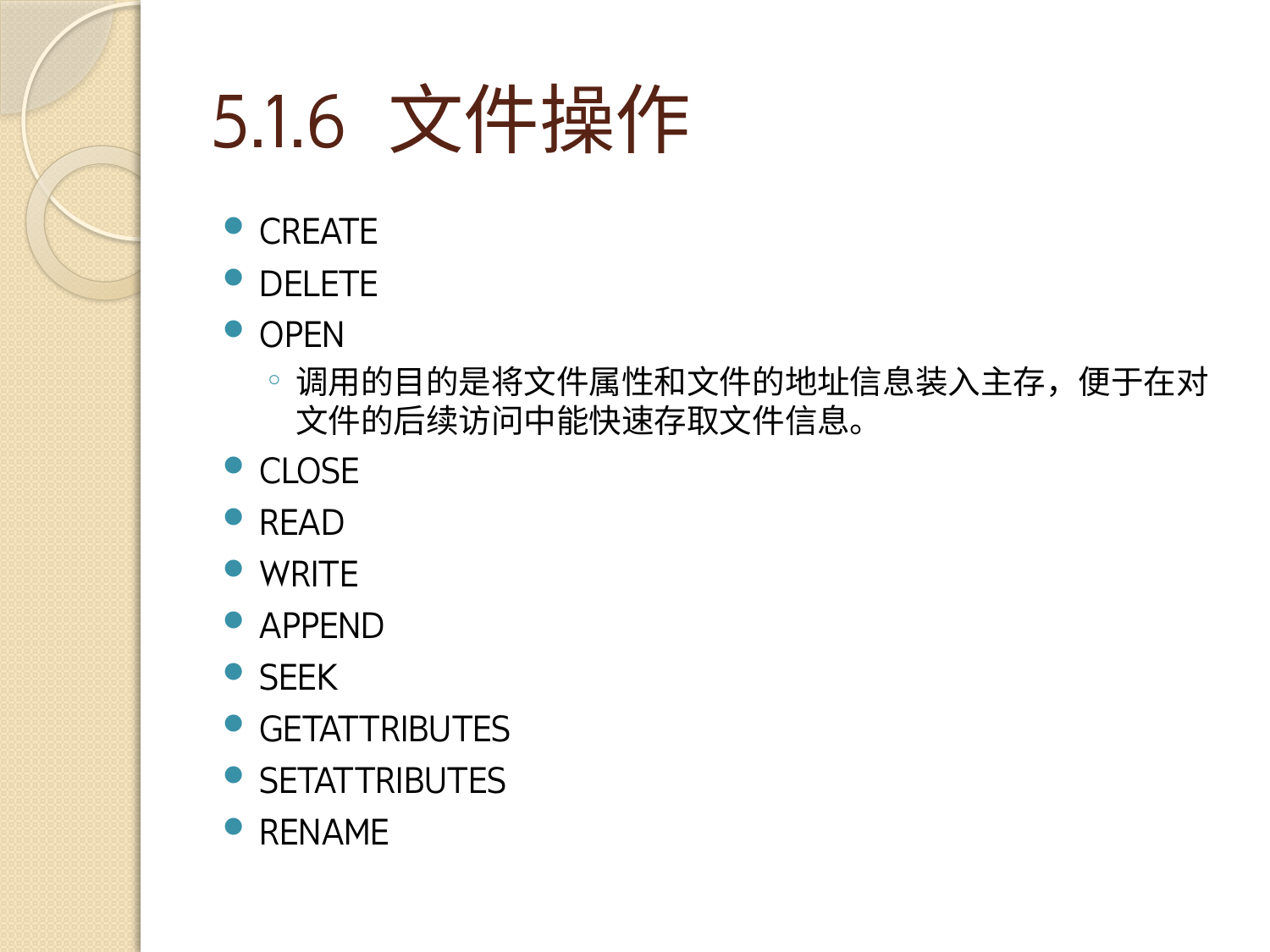

# 5.1.6 文件操作
CREATE
DELETE
OPEN
调用的目的是将文件属性和文件的地址信息装入主存，便于在对文件的后续访问中能快速存取文件信息。
CLOSE
READ
WRITE
APPEND
SEEK
GETATTRIBUTES
SETATTRIBUTES
RENAME